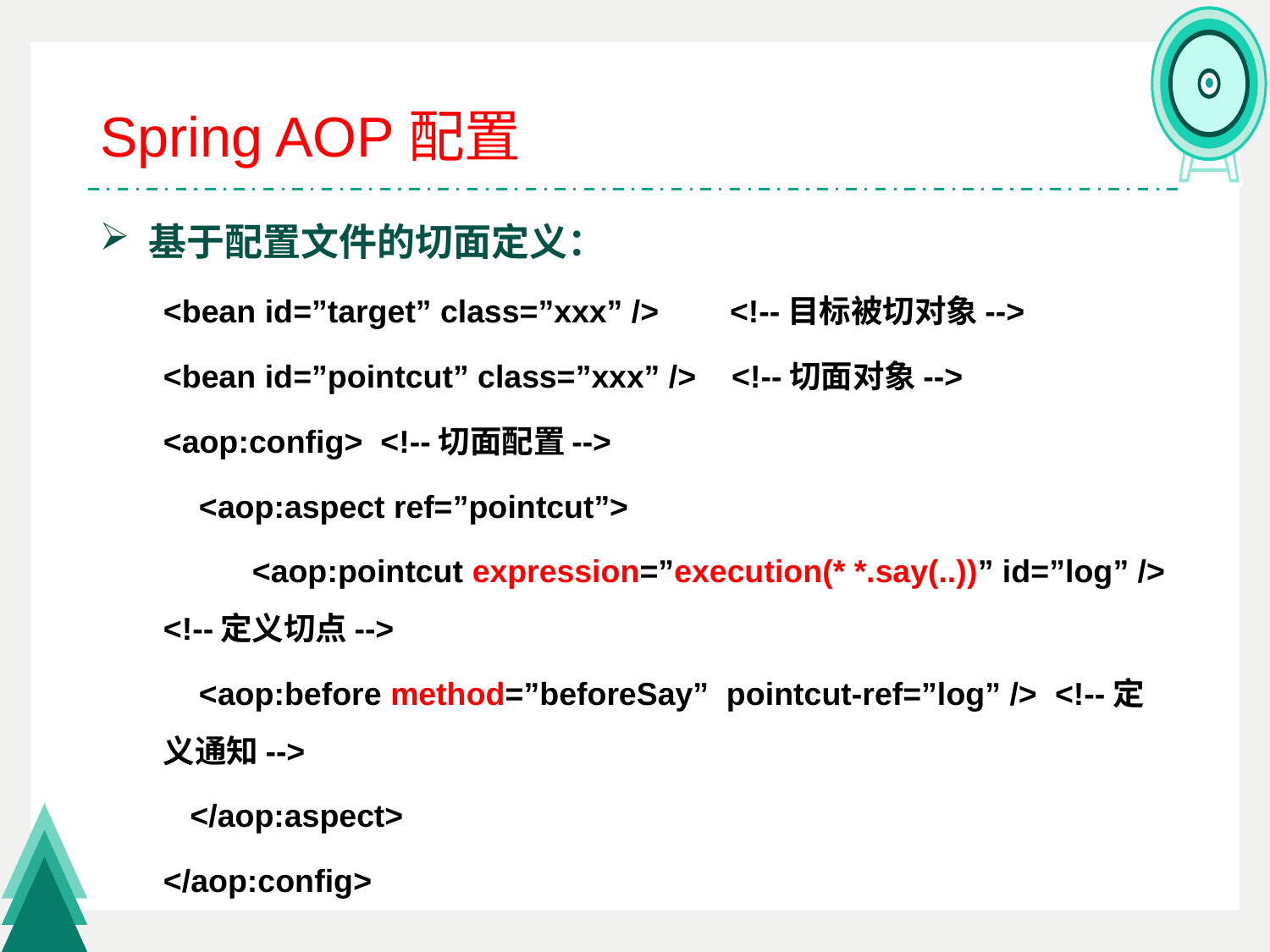

# Spring AOP配置
 基于配置文件的切面定义：
<bean id=”target” class=”xxx” />        <!--目标被切对象-->
<bean id=”pointcut” class=”xxx” />    <!--切面对象-->
<aop:config>  <!--切面配置-->
    <aop:aspect ref=”pointcut”>
          <aop:pointcut expression=”execution(* *.say(..))” id=”log” /> <!--定义切点-->
	    <aop:before method=”beforeSay”  pointcut-ref=”log” />  <!--定义通知-->
   </aop:aspect>
</aop:config>